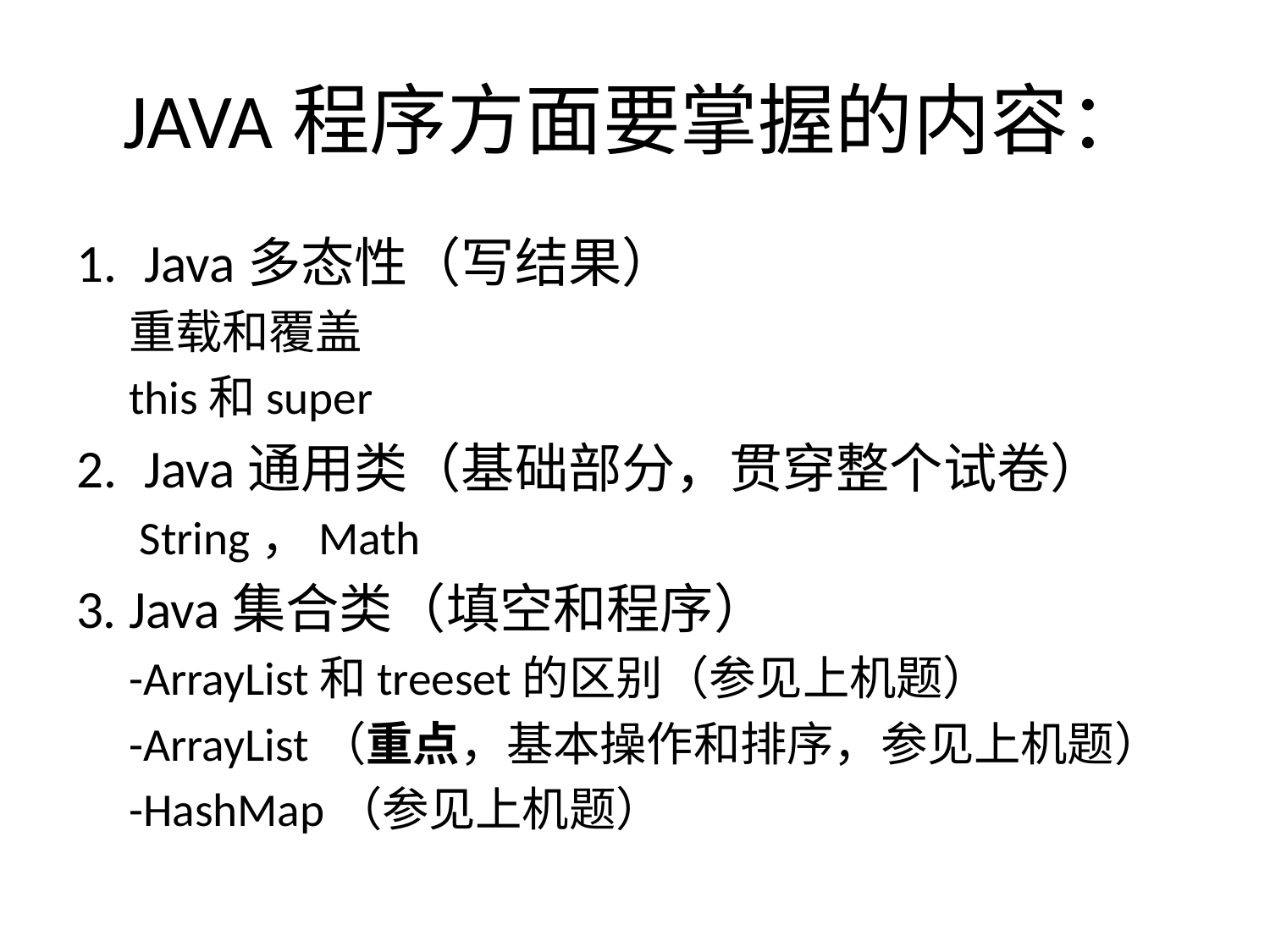

# JAVA程序方面要掌握的内容：
Java多态性（写结果）
重载和覆盖
this和super
Java通用类（基础部分，贯穿整个试卷）
 String，Math
3. Java集合类（填空和程序）
-ArrayList和treeset的区别（参见上机题）
-ArrayList（重点，基本操作和排序，参见上机题）
-HashMap（参见上机题）